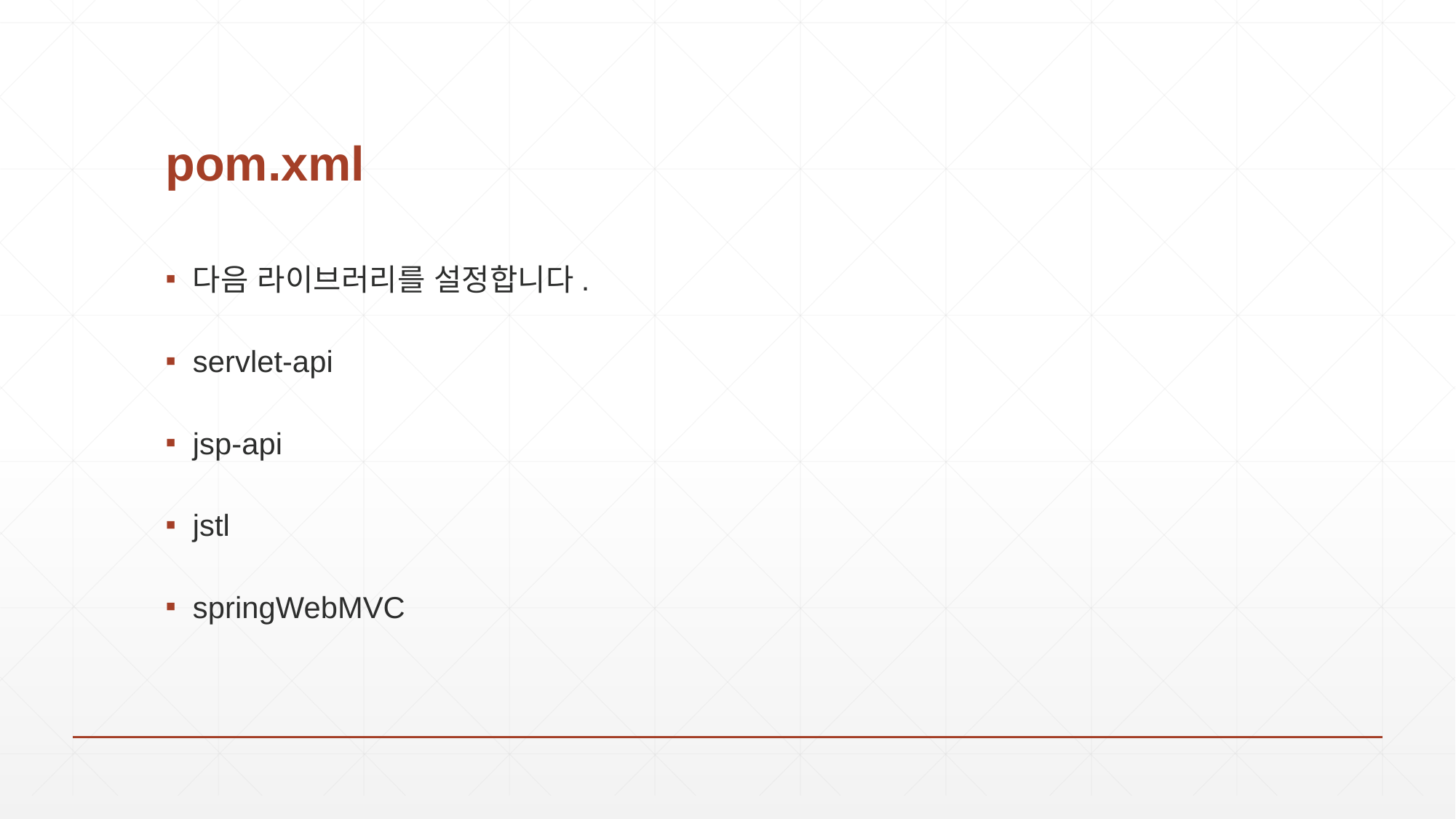

# pom.xml
다음 라이브러리를 설정합니다.
servlet-api
jsp-api
jstl
springWebMVC